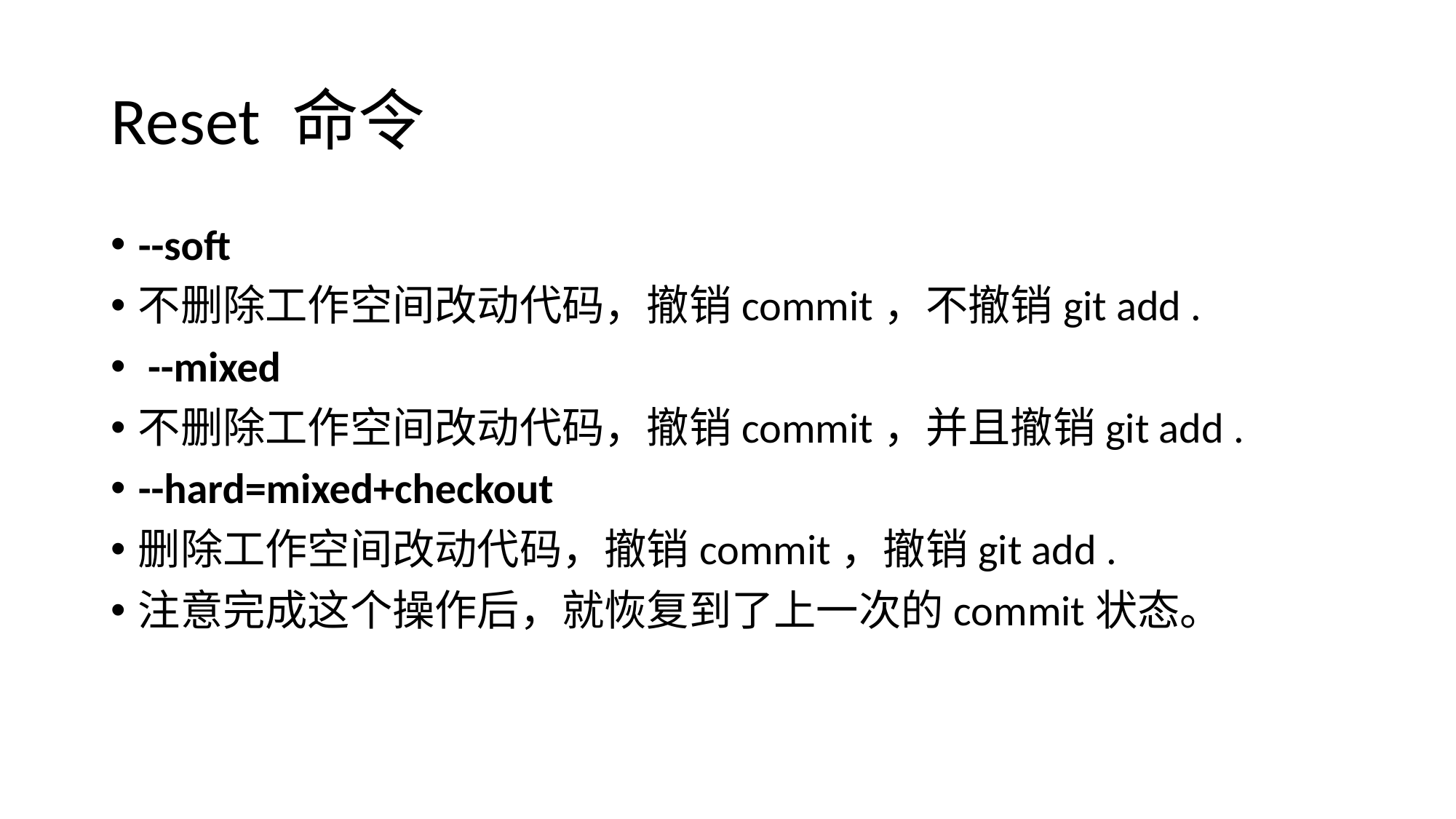

# Reset 命令
--soft
不删除工作空间改动代码，撤销commit，不撤销git add .
 --mixed
不删除工作空间改动代码，撤销commit，并且撤销git add .
--hard=mixed+checkout
删除工作空间改动代码，撤销commit，撤销git add .
注意完成这个操作后，就恢复到了上一次的commit状态。